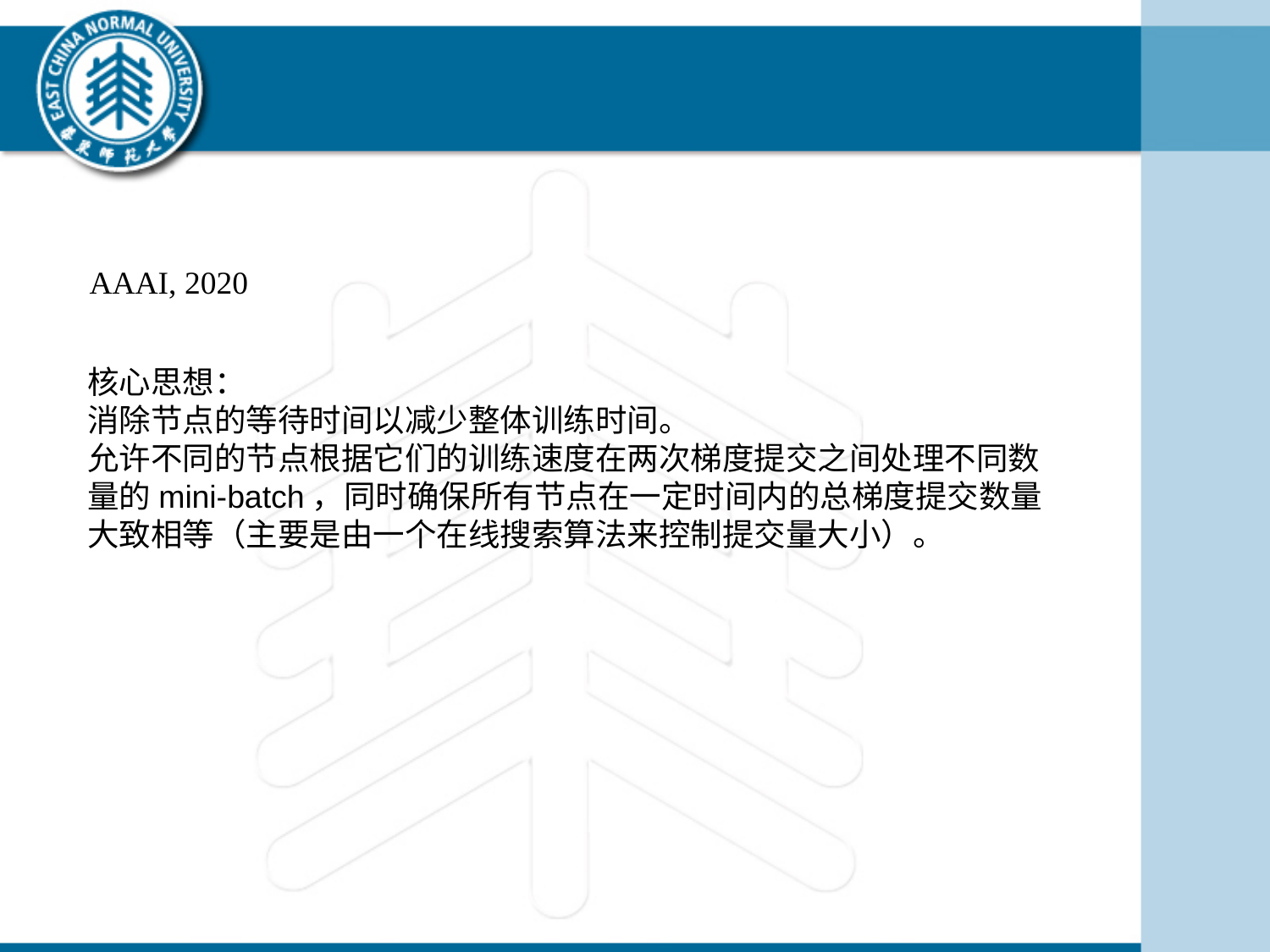

AAAI, 2020
核心思想：
消除节点的等待时间以减少整体训练时间。
允许不同的节点根据它们的训练速度在两次梯度提交之间处理不同数量的mini-batch，同时确保所有节点在一定时间内的总梯度提交数量大致相等（主要是由一个在线搜索算法来控制提交量大小）。